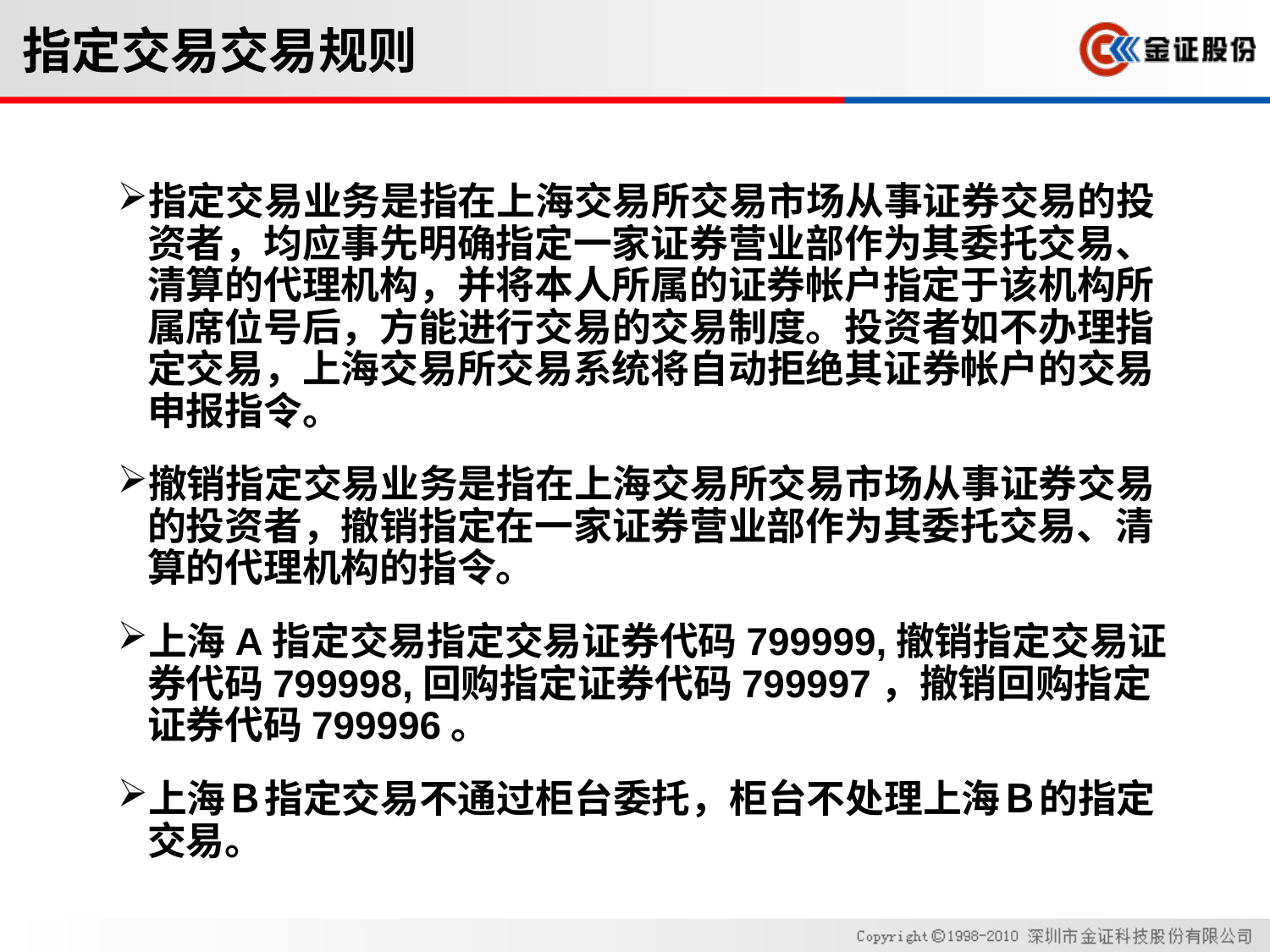

# 指定交易交易规则
指定交易业务是指在上海交易所交易市场从事证券交易的投资者，均应事先明确指定一家证券营业部作为其委托交易、清算的代理机构，并将本人所属的证券帐户指定于该机构所属席位号后，方能进行交易的交易制度。投资者如不办理指定交易，上海交易所交易系统将自动拒绝其证券帐户的交易申报指令。
撤销指定交易业务是指在上海交易所交易市场从事证券交易的投资者，撤销指定在一家证券营业部作为其委托交易、清算的代理机构的指令。
上海A指定交易指定交易证券代码799999,撤销指定交易证券代码799998,回购指定证券代码799997，撤销回购指定证券代码799996。
上海Ｂ指定交易不通过柜台委托，柜台不处理上海Ｂ的指定交易。